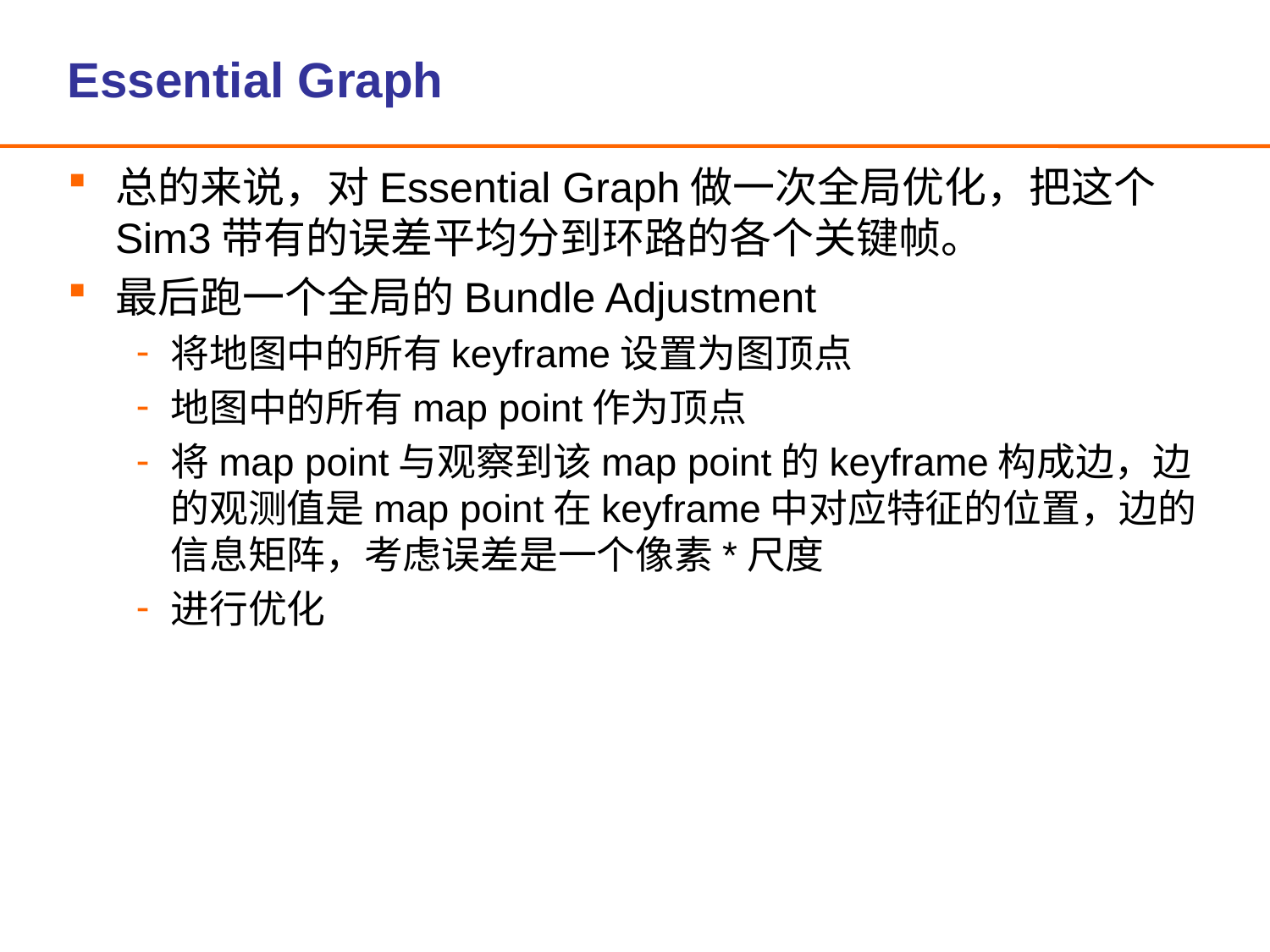

# Essential Graph
总的来说，对Essential Graph做一次全局优化，把这个Sim3带有的误差平均分到环路的各个关键帧。
最后跑一个全局的Bundle Adjustment
将地图中的所有keyframe设置为图顶点
地图中的所有map point作为顶点
将map point与观察到该map point的keyframe构成边，边的观测值是map point在keyframe中对应特征的位置，边的信息矩阵，考虑误差是一个像素*尺度
进行优化